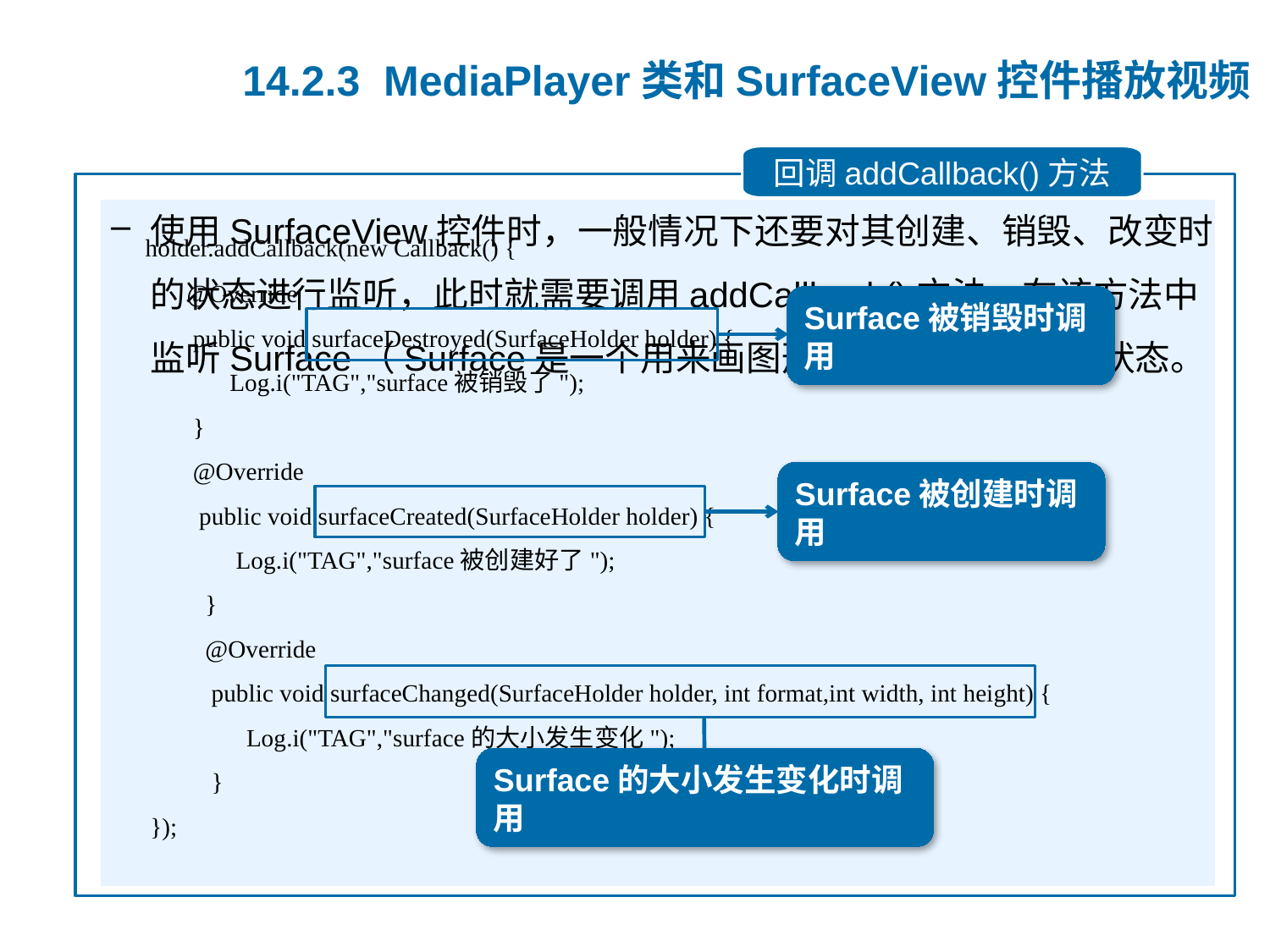

14.2.3  MediaPlayer类和SurfaceView控件播放视频
回调addCallback()方法

使用SurfaceView控件时，一般情况下还要对其创建、销毁、改变时的状态进行监听，此时就需要调用addCallback()方法，在该方法中监听Surface（Surface是一个用来画图形或图像的地方）的状态。
    holder.addCallback(new Callback() {
            @Override
             public void surfaceDestroyed(SurfaceHolder holder) {
                   Log.i("TAG","surface被销毁了");
             }
             @Override
              public void surfaceCreated(SurfaceHolder holder) {
                    Log.i("TAG","surface被创建好了");
               }
               @Override
                public void surfaceChanged(SurfaceHolder holder, int format,int width, int height) {
	 Log.i("TAG","surface的大小发生变化");
                }
      });
Surface被销毁时调用

Surface被创建时调用

Surface的大小发生变化时调用